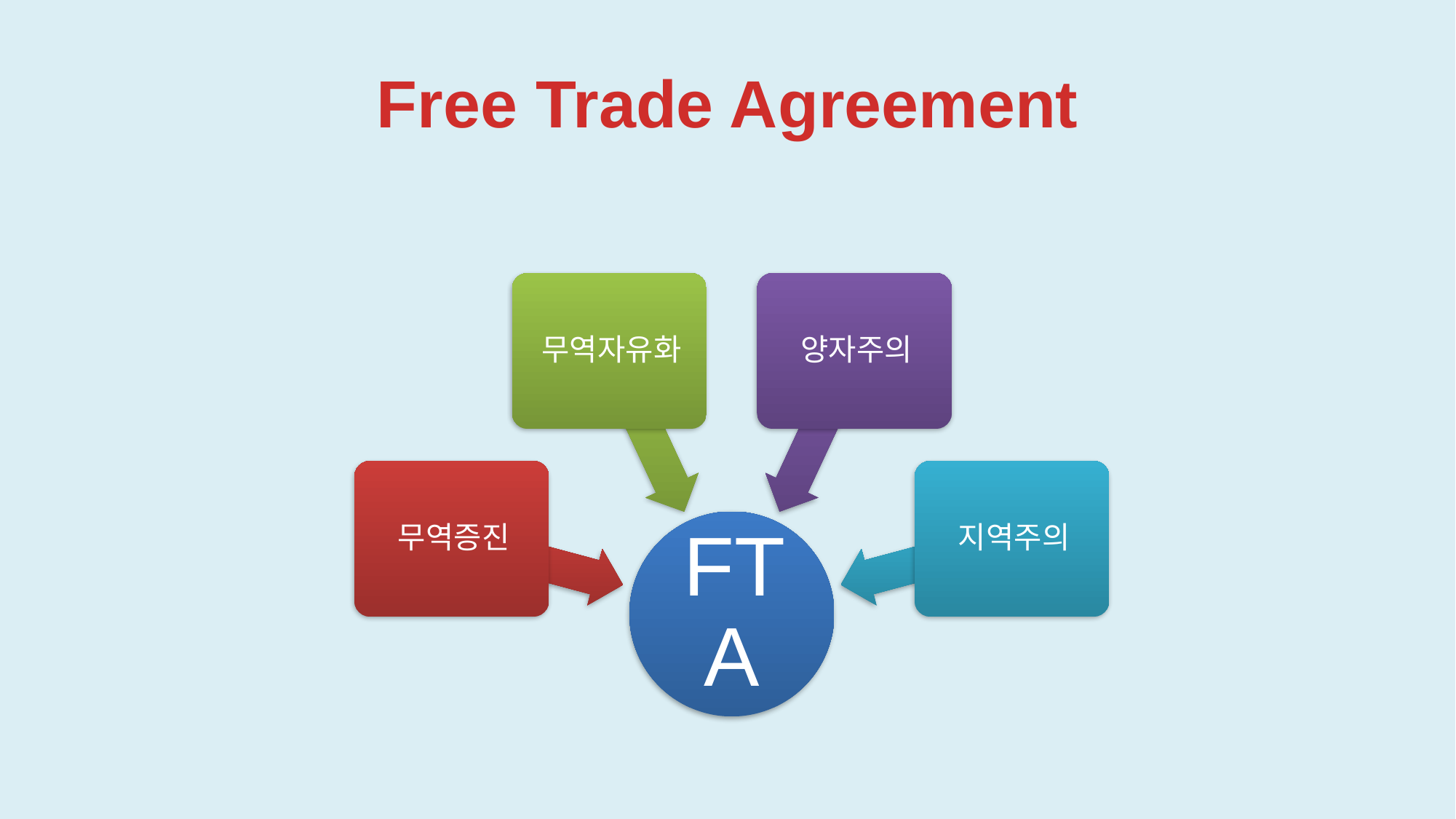

# Free Trade Agreement
FTA
무역증진
무역자유화
양자주의
지역주의